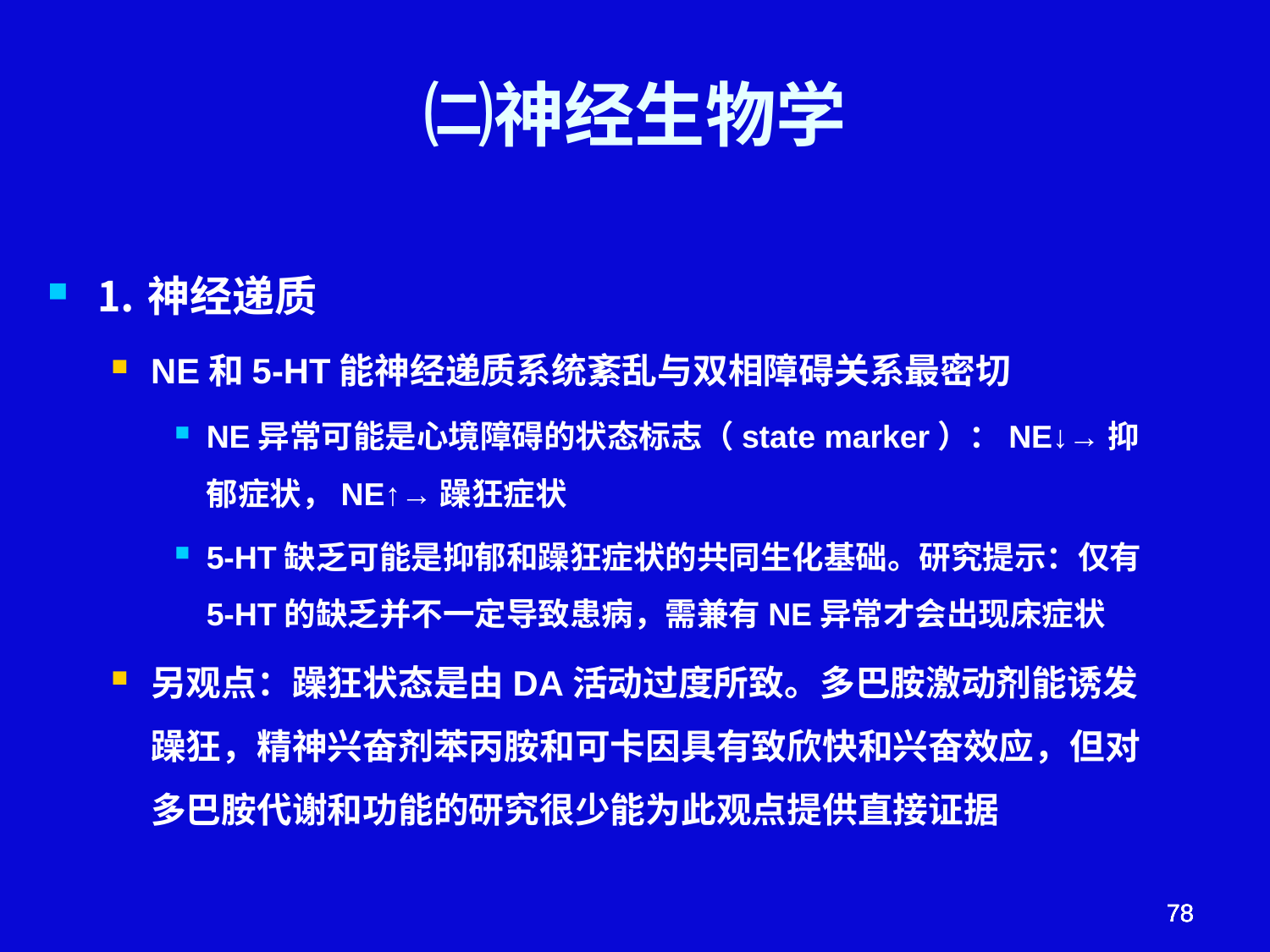

# ㈡神经生物学
⒈神经递质
NE和5-HT能神经递质系统紊乱与双相障碍关系最密切
NE异常可能是心境障碍的状态标志（state marker）：NE↓→抑郁症状，NE↑→躁狂症状
5-HT缺乏可能是抑郁和躁狂症状的共同生化基础。研究提示：仅有5-HT的缺乏并不一定导致患病，需兼有NE异常才会出现床症状
另观点：躁狂状态是由DA活动过度所致。多巴胺激动剂能诱发躁狂，精神兴奋剂苯丙胺和可卡因具有致欣快和兴奋效应，但对多巴胺代谢和功能的研究很少能为此观点提供直接证据
78
78
78
78
78
78